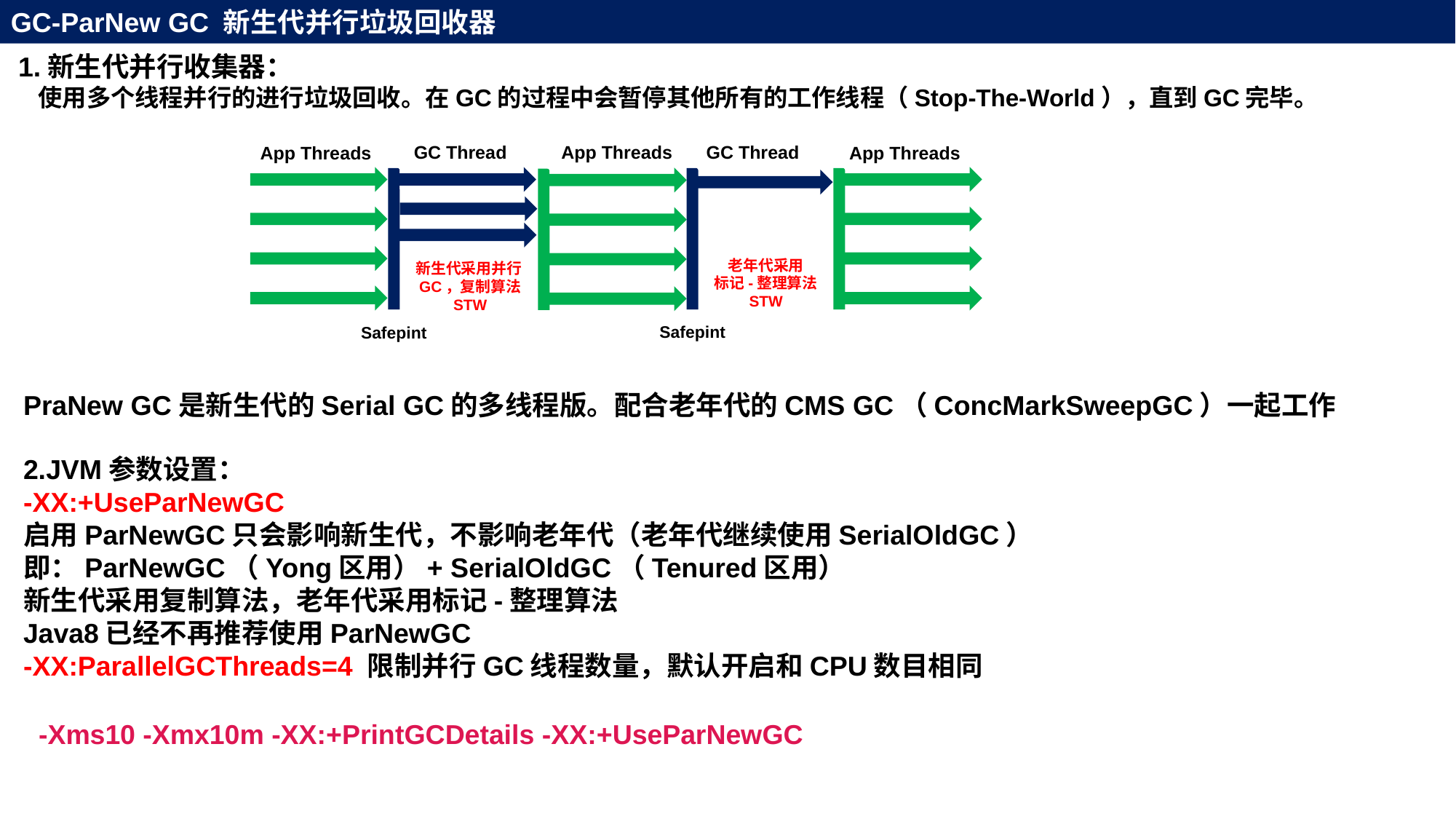

GC-ParNew GC 新生代并行垃圾回收器
 1.新生代并行收集器：
    使用多个线程并行的进行垃圾回收。在GC的过程中会暂停其他所有的工作线程（Stop-The-World），直到GC完毕。
GC Thread
App Threads
GC Thread
App Threads
App Threads

老年代采用
标记-整理算法
STW
新生代采用并行GC，复制算法
STW
Safepint
Safepint
PraNew GC是新生代的Serial GC的多线程版。配合老年代的CMS GC（ConcMarkSweepGC）一起工作
2.JVM参数设置：
-XX:+UseParNewGC
启用ParNewGC只会影响新生代，不影响老年代（老年代继续使用SerialOldGC）
即：ParNewGC（Yong区用）+ SerialOldGC（Tenured区用）
新生代采用复制算法，老年代采用标记-整理算法
Java8已经不再推荐使用ParNewGC
-XX:ParallelGCThreads=4 限制并行GC线程数量，默认开启和CPU数目相同
-Xms10 -Xmx10m -XX:+PrintGCDetails -XX:+UseParNewGC